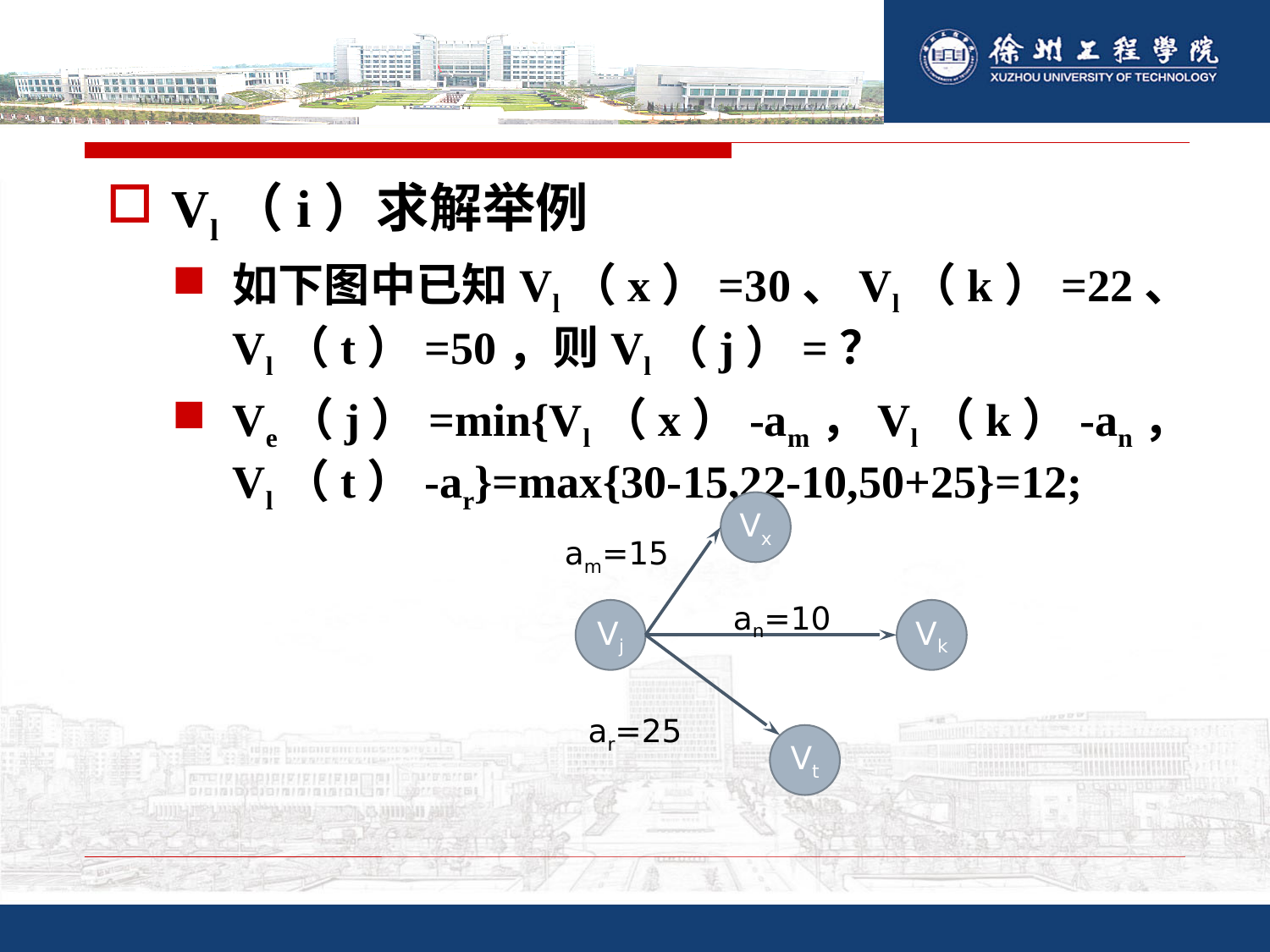

#
Vl（i）求解举例
如下图中已知Vl（x）=30、Vl（k）=22、Vl（t）=50，则Vl（j）=？
Ve（j）=min{Vl（x）-am，Vl（k）-an，Vl（t）-ar}=max{30-15,22-10,50+25}=12;

Vx
am=15
an=10
Vj
Vk
ar=25
Vt